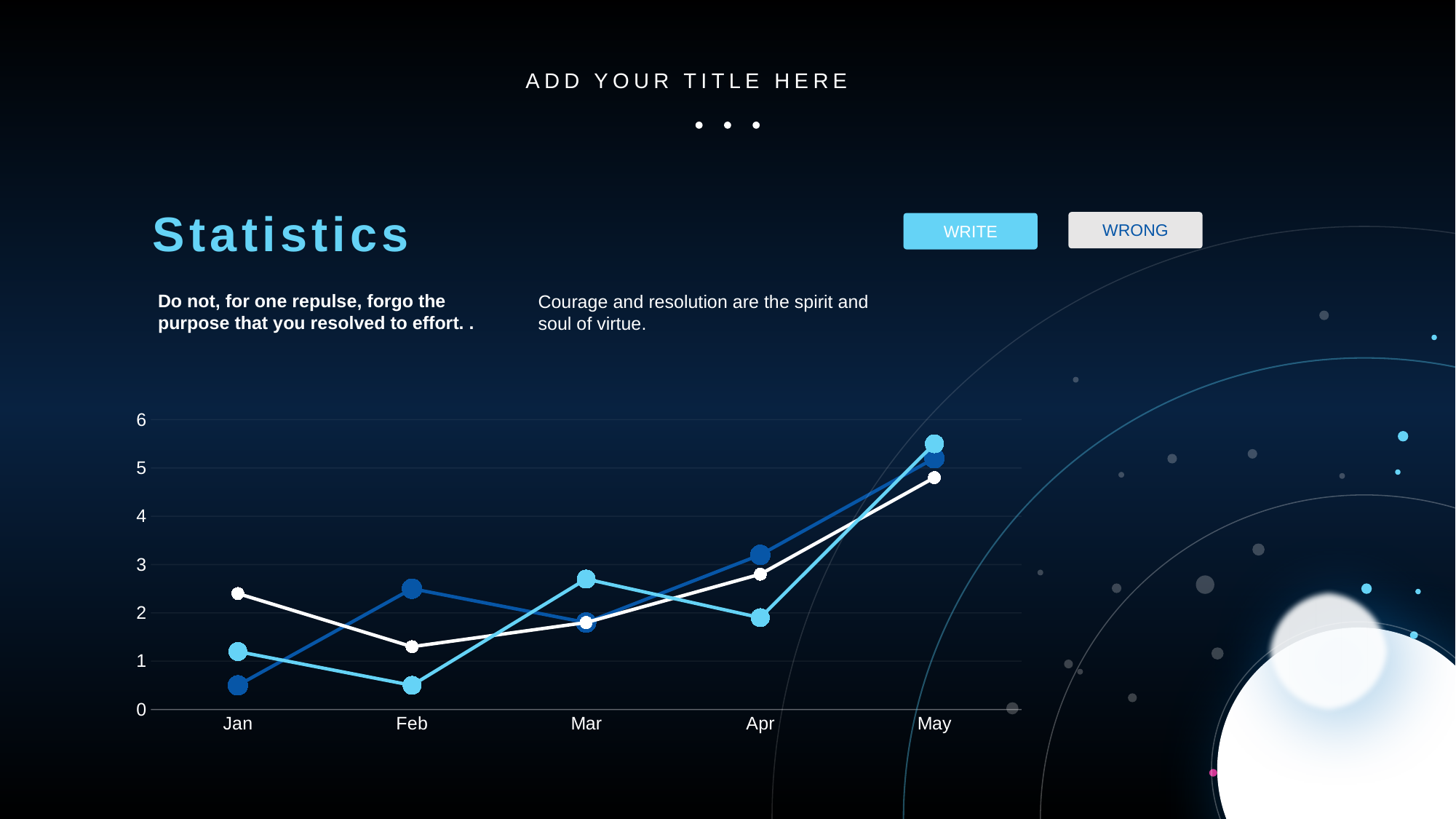

ADD YOUR TITLE HERE

Statistics

WRONG

WRITE

Do not, for one repulse, forgo the purpose that you resolved to effort. .
Courage and resolution are the spirit and soul of virtue.

### Chart

| Category | 系列 1 | 系列 2 | 系列 3 |
|---|---|---|---|
| Jan | 0.5 | 2.4 | 1.2 |
| Feb | 2.5 | 1.3 | 0.5 |
| Mar | 1.8 | 1.8 | 2.7 |
| Apr | 3.2 | 2.8 | 1.9 |
| May | 5.2 | 4.8 | 5.5 |